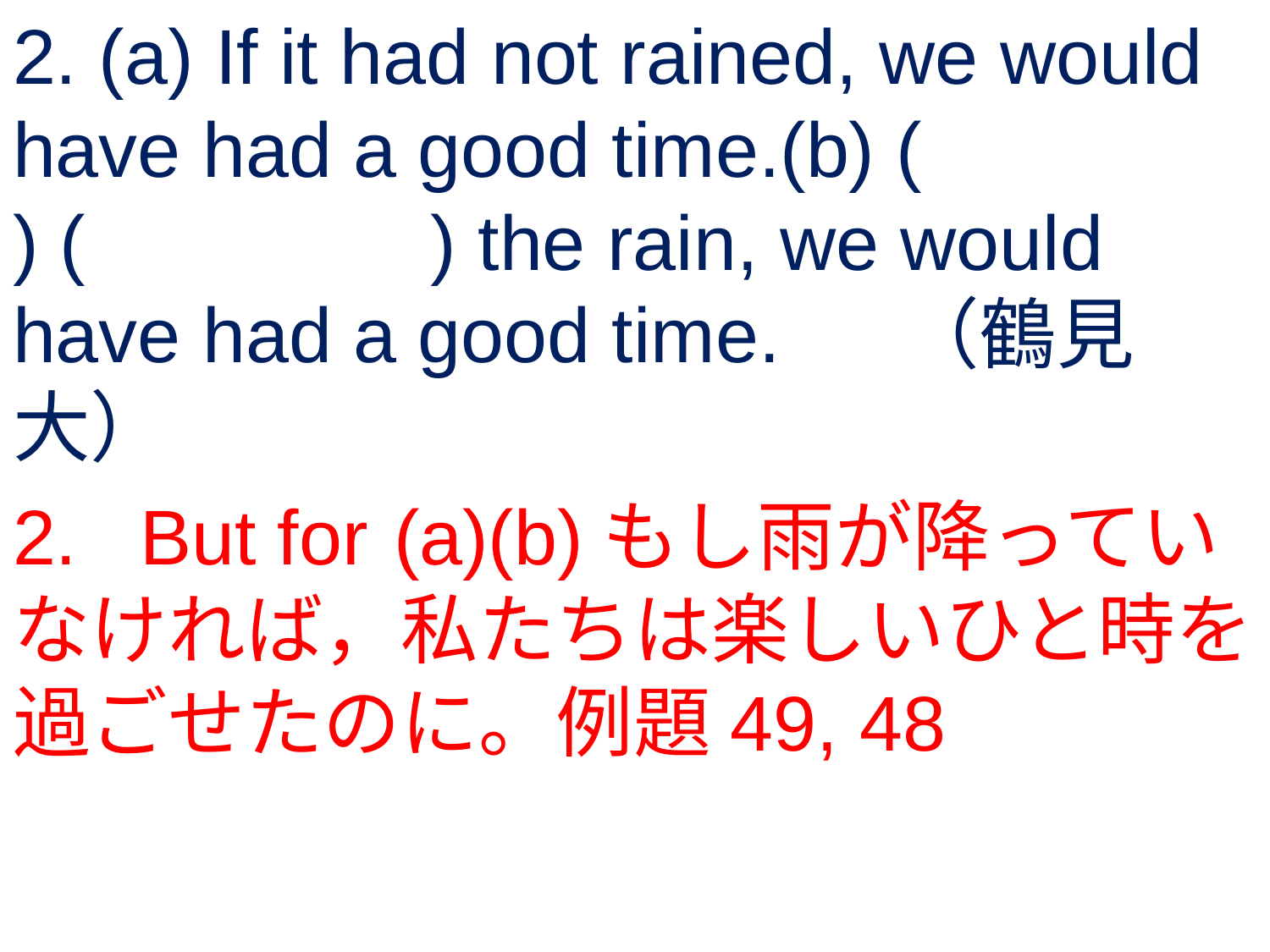

# 2. (a) If it had not rained, we would have had a good time.(b) (                ) (                ) the rain, we would have had a good time.	（鶴見大）
2.	But for	(a)(b)もし雨が降っていなければ，私たちは楽しいひと時を過ごせたのに。例題49, 48